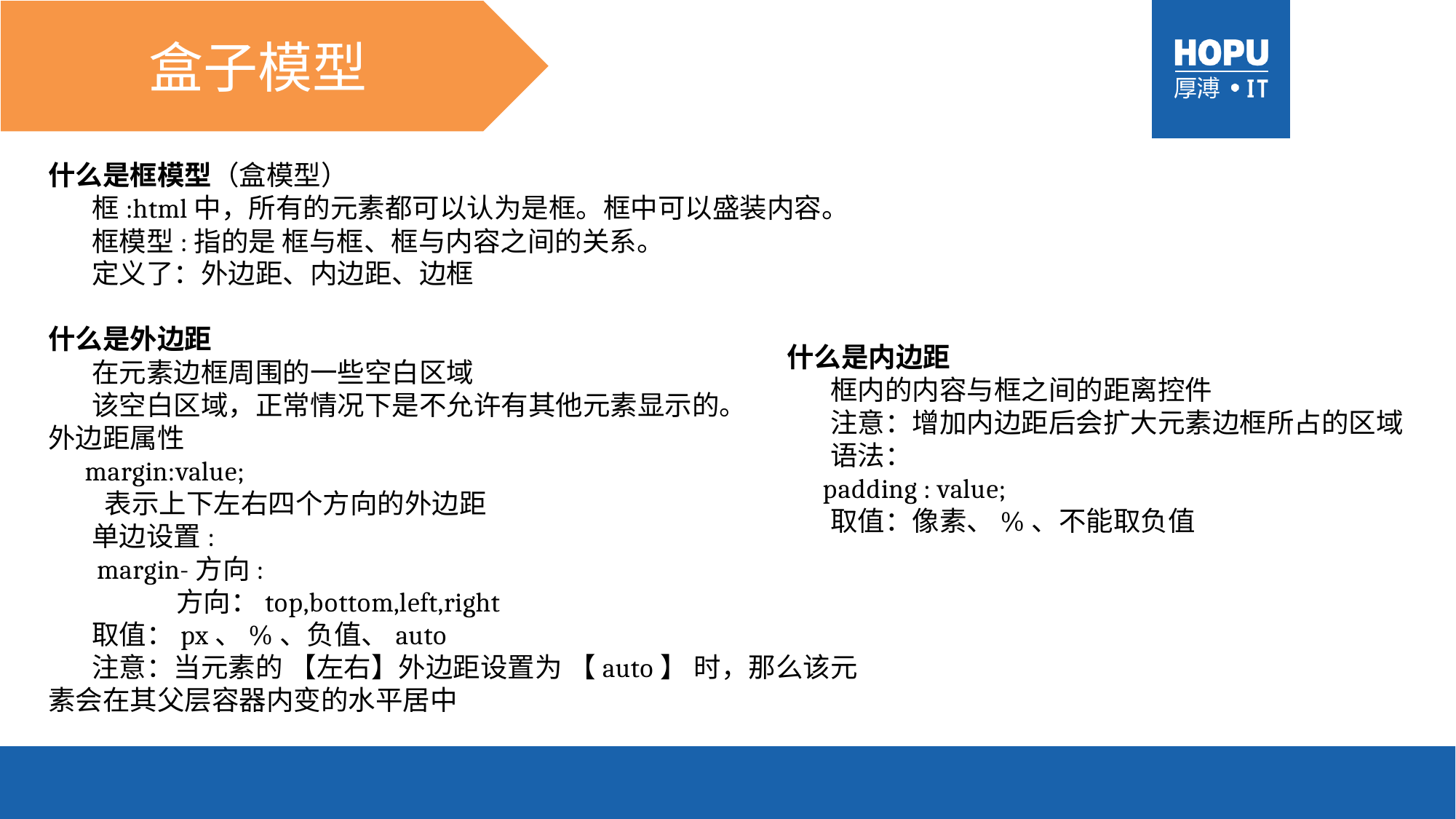

盒子模型
什么是框模型（盒模型）
      框:html中，所有的元素都可以认为是框。框中可以盛装内容。
      框模型:指的是 框与框、框与内容之间的关系。
      定义了：外边距、内边距、边框

什么是外边距
      在元素边框周围的一些空白区域
      该空白区域，正常情况下是不允许有其他元素显示的。
外边距属性
      margin:value;
        表示上下左右四个方向的外边距
      单边设置:
        margin-方向:
	  方向：top,bottom,left,right
      取值：px、%、负值、auto
      注意：当元素的 【左右】外边距设置为 【auto】 时，那么该元素会在其父层容器内变的水平居中
什么是内边距
      框内的内容与框之间的距离控件
      注意：增加内边距后会扩大元素边框所占的区域
      语法：
      padding : value;
      取值：像素、%、不能取负值